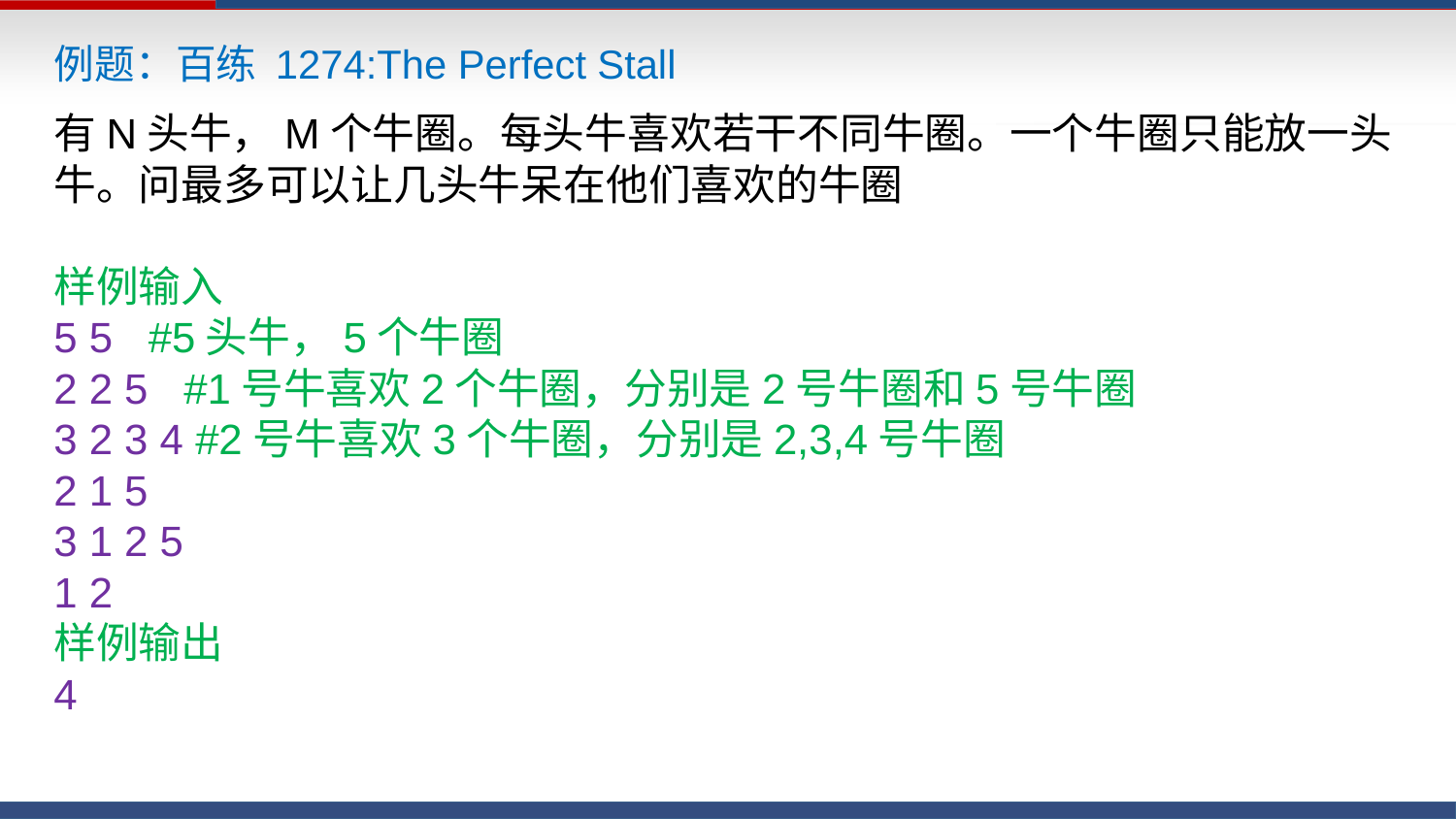

例题：百练 1274:The Perfect Stall

有N头牛，M个牛圈。每头牛喜欢若干不同牛圈。一个牛圈只能放一头牛。问最多可以让几头牛呆在他们喜欢的牛圈

样例输入
5 5   #5头牛，5个牛圈
2 2 5   #1号牛喜欢2个牛圈，分别是2号牛圈和5号牛圈
3 2 3 4 #2号牛喜欢3个牛圈，分别是2,3,4号牛圈
2 1 5
3 1 2 5
1 2
样例输出
4